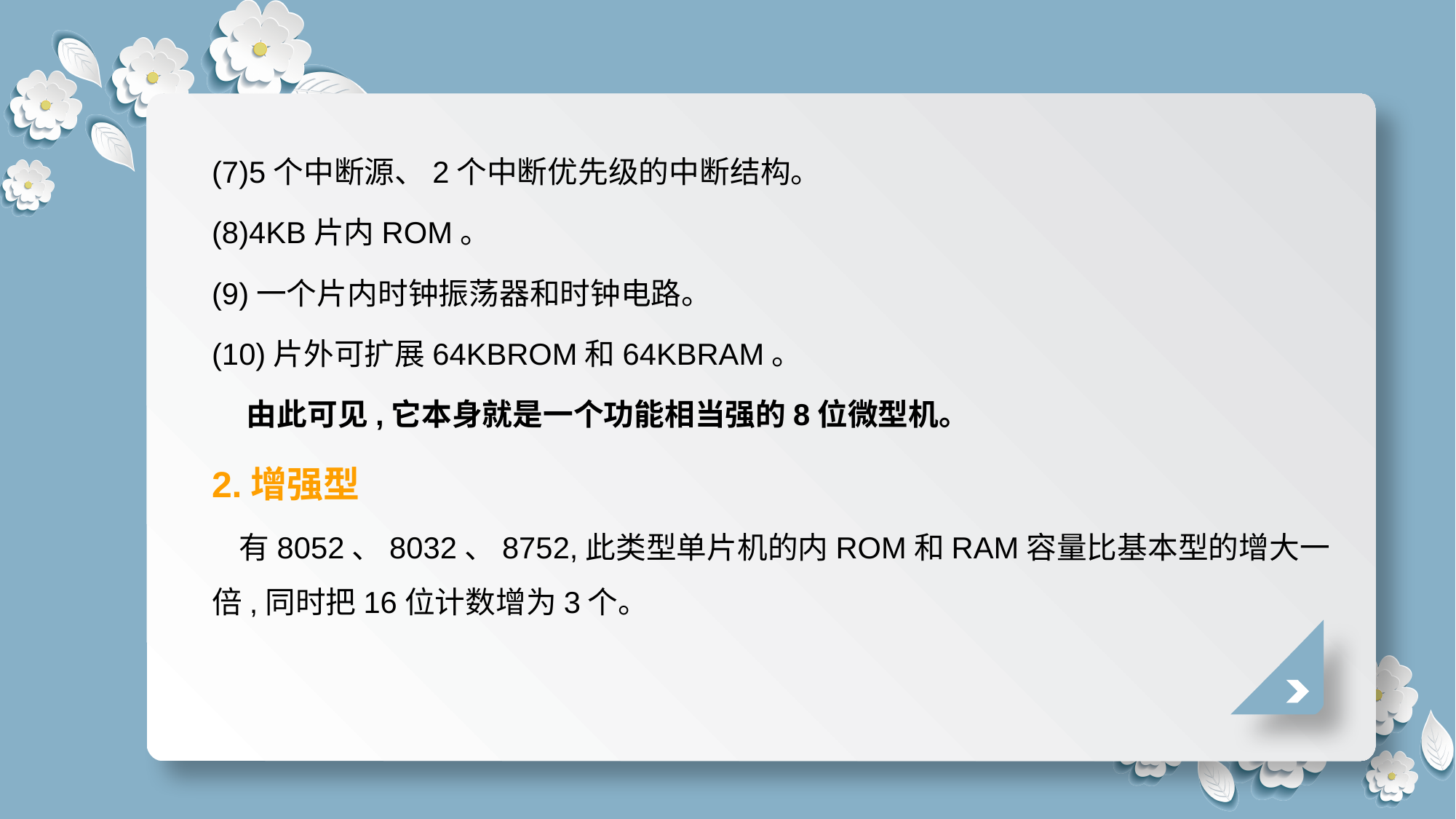

(7)5个中断源、2个中断优先级的中断结构。
(8)4KB片内ROM。
(9)一个片内时钟振荡器和时钟电路。
(10)片外可扩展64KBROM和64KBRAM。
    由此可见,它本身就是一个功能相当强的8位微型机。
2.增强型
   有8052、8032、8752,此类型单片机的内ROM和RAM容量比基本型的增大一倍,同时把16位计数增为3个。

延时符